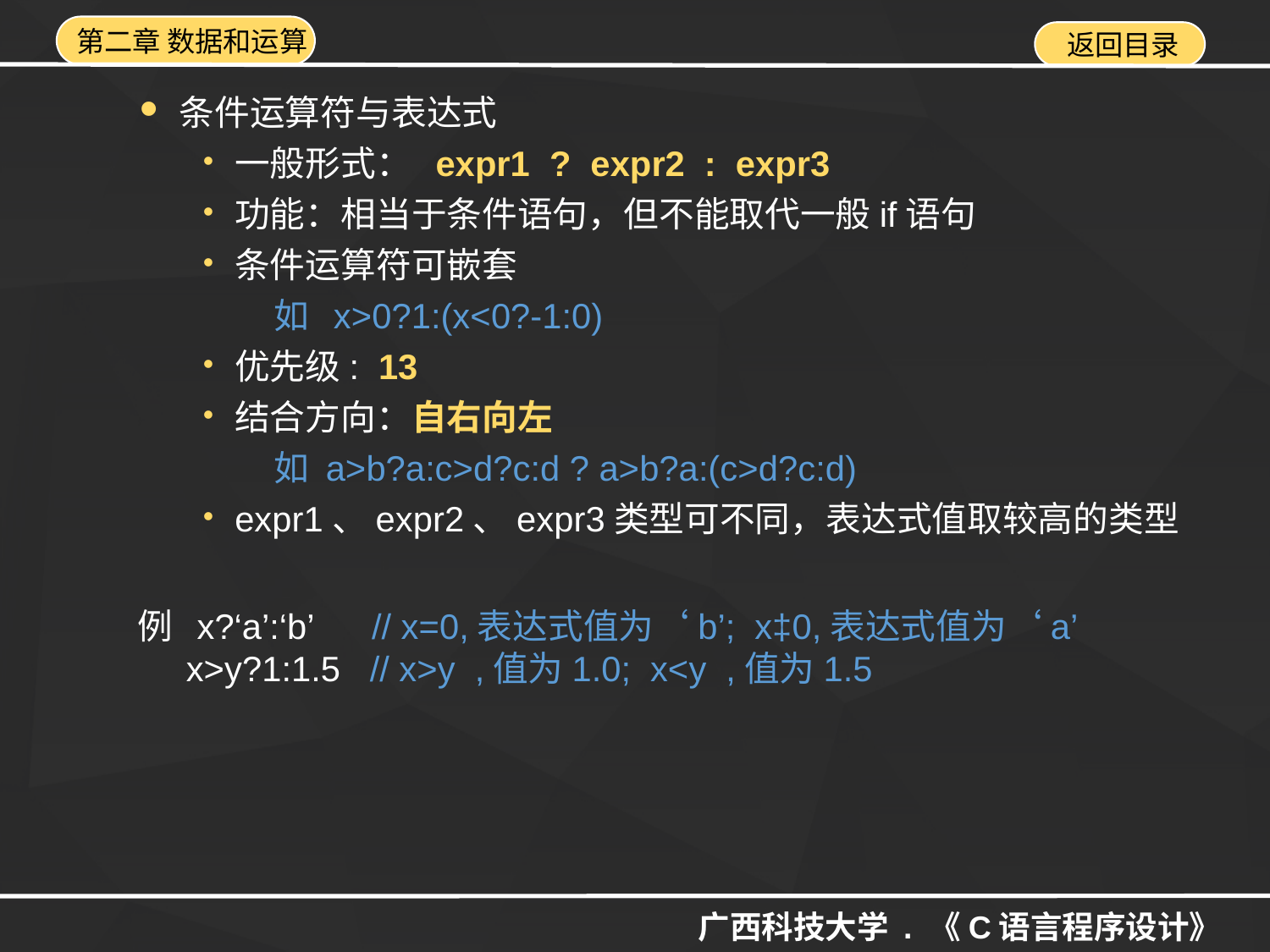

条件运算符与表达式
一般形式：  expr1  ?  expr2  :  expr3
功能：相当于条件语句，但不能取代一般if语句
条件运算符可嵌套
        如  x>0?1:(x<0?-1:0)
优先级:  13
结合方向：自右向左
        如 a>b?a:c>d?c:d ? a>b?a:(c>d?c:d)
expr1、expr2、expr3类型可不同，表达式值取较高的类型
例  x?‘a’:‘b’      // x=0,表达式值为‘b’;  x‡0,表达式值为‘a’
     x>y?1:1.5   // x>y  ,值为1.0;  x<y  ,值为1.5